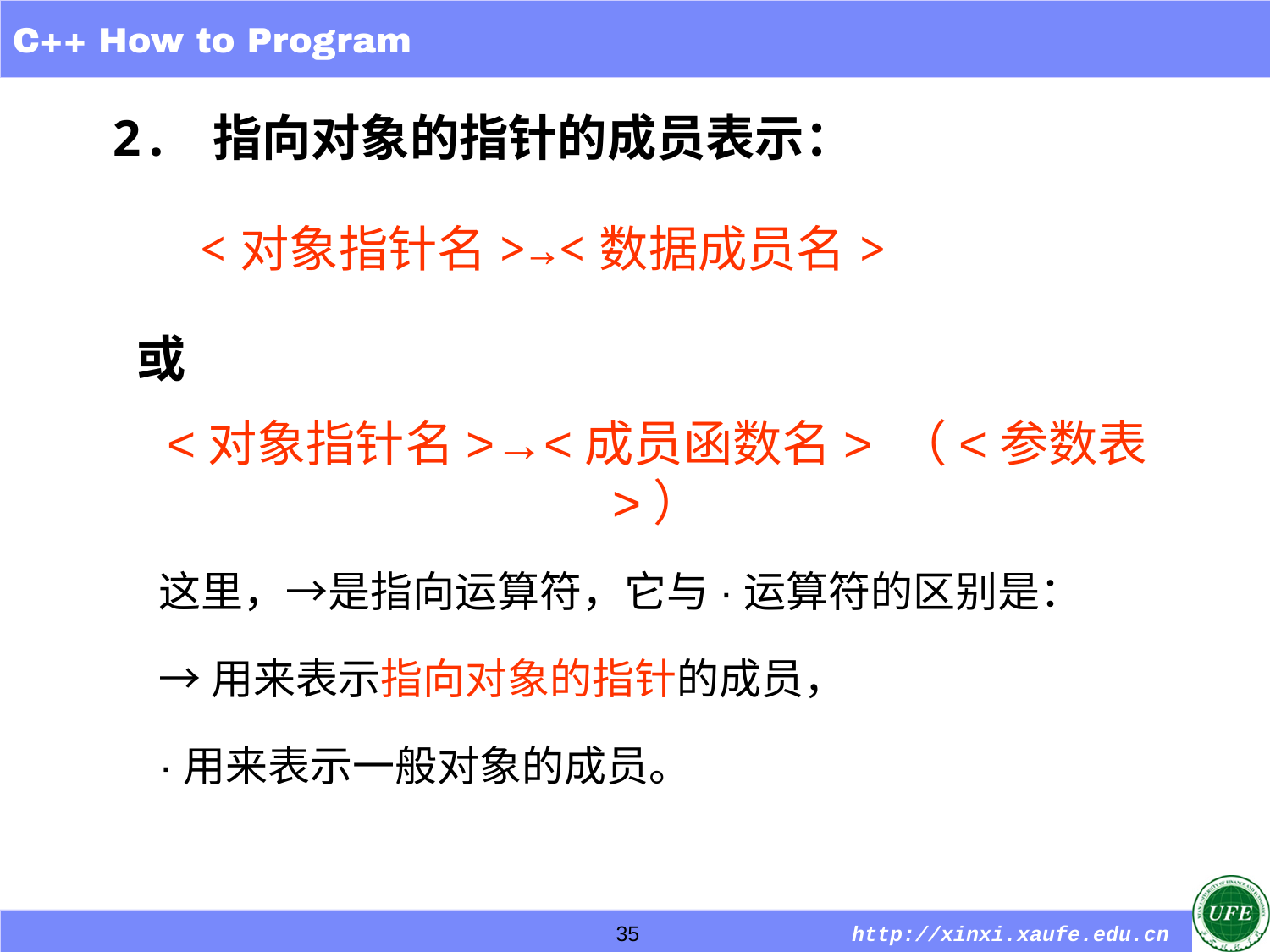

2. 指向对象的指针的成员表示：
  <对象指针名>→<数据成员名>
或
<对象指针名>→<成员函数名> （<参数表>）
这里，→是指向运算符，它与·运算符的区别是：
→用来表示指向对象的指针的成员，
·用来表示一般对象的成员。
35